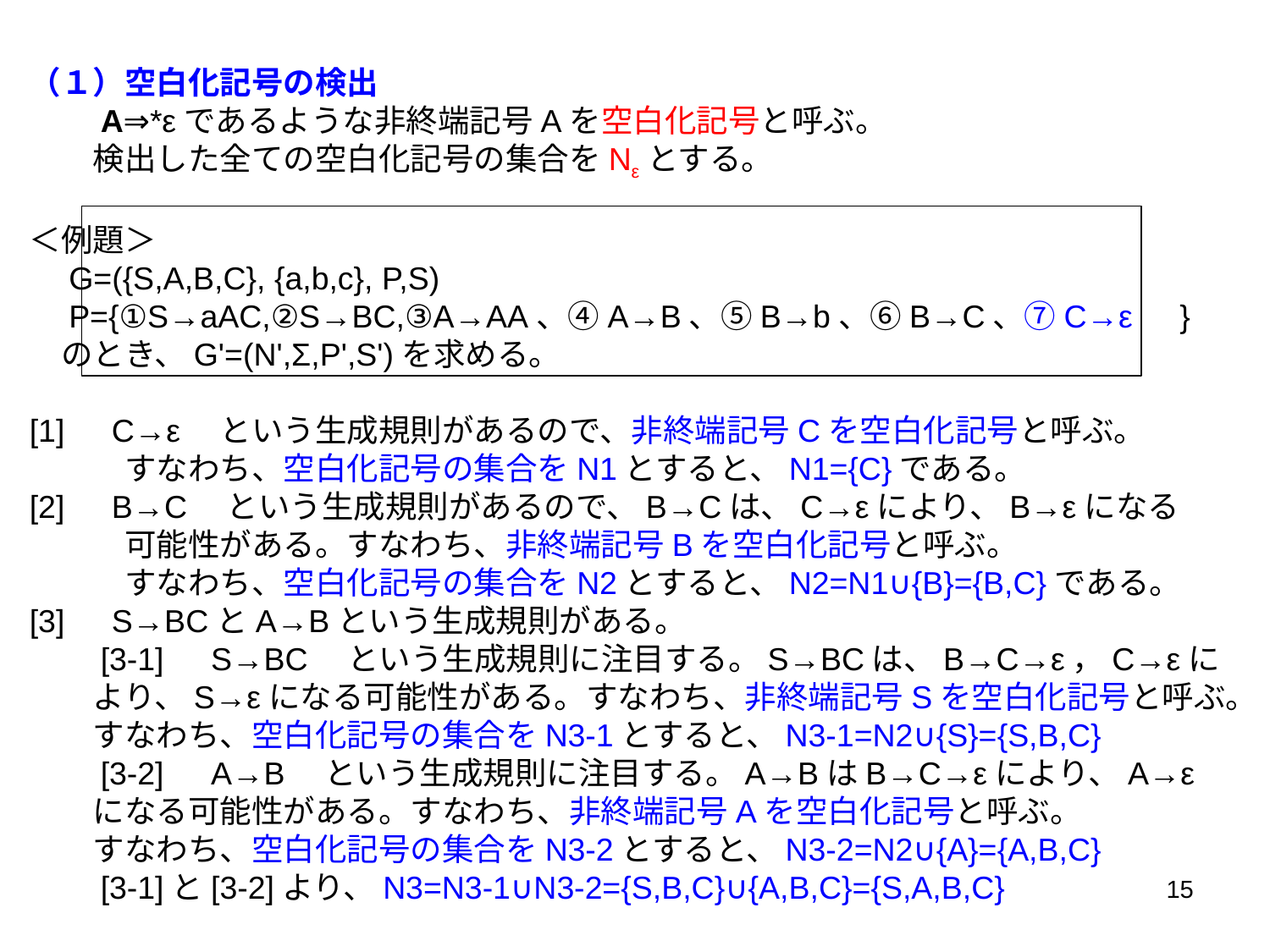

（１）空白化記号の検出
　　A⇒*εであるような非終端記号Aを空白化記号と呼ぶ。
　　検出した全ての空白化記号の集合をNεとする。

＜例題＞
　G=({S,A,B,C}, {a,b,c}, P,S)
　P={①S→aAC,②S→BC,③A→AA、④A→B、⑤B→b、⑥B→C、⑦C→ε　}
　のとき、G'=(N',Σ,P',S')を求める。

[1]　C→ε　という生成規則があるので、非終端記号Cを空白化記号と呼ぶ。
　　　すなわち、空白化記号の集合をN1とすると、N1={C}である。
[2]　B→C　という生成規則があるので、B→Cは、C→εにより、B→εになる
　　　可能性がある。すなわち、非終端記号Bを空白化記号と呼ぶ。
　　　すなわち、空白化記号の集合をN2とすると、N2=N1∪{B}={B,C}である。
[3]　S→BCとA→Bという生成規則がある。
　　[3-1]　S→BC　という生成規則に注目する。S→BCは、B→C→ε，C→εに
　　より、S→εになる可能性がある。すなわち、非終端記号Sを空白化記号と呼ぶ。
　　すなわち、空白化記号の集合をN3-1とすると、N3-1=N2∪{S}={S,B,C}
　　[3-2]　A→B　という生成規則に注目する。A→BはB→C→εにより、A→ε
　　になる可能性がある。すなわち、非終端記号Aを空白化記号と呼ぶ。
　　すなわち、空白化記号の集合をN3-2とすると、N3-2=N2∪{A}={A,B,C}
　　[3-1]と[3-2]より、N3=N3-1∪N3-2={S,B,C}∪{A,B,C}={S,A,B,C}

15